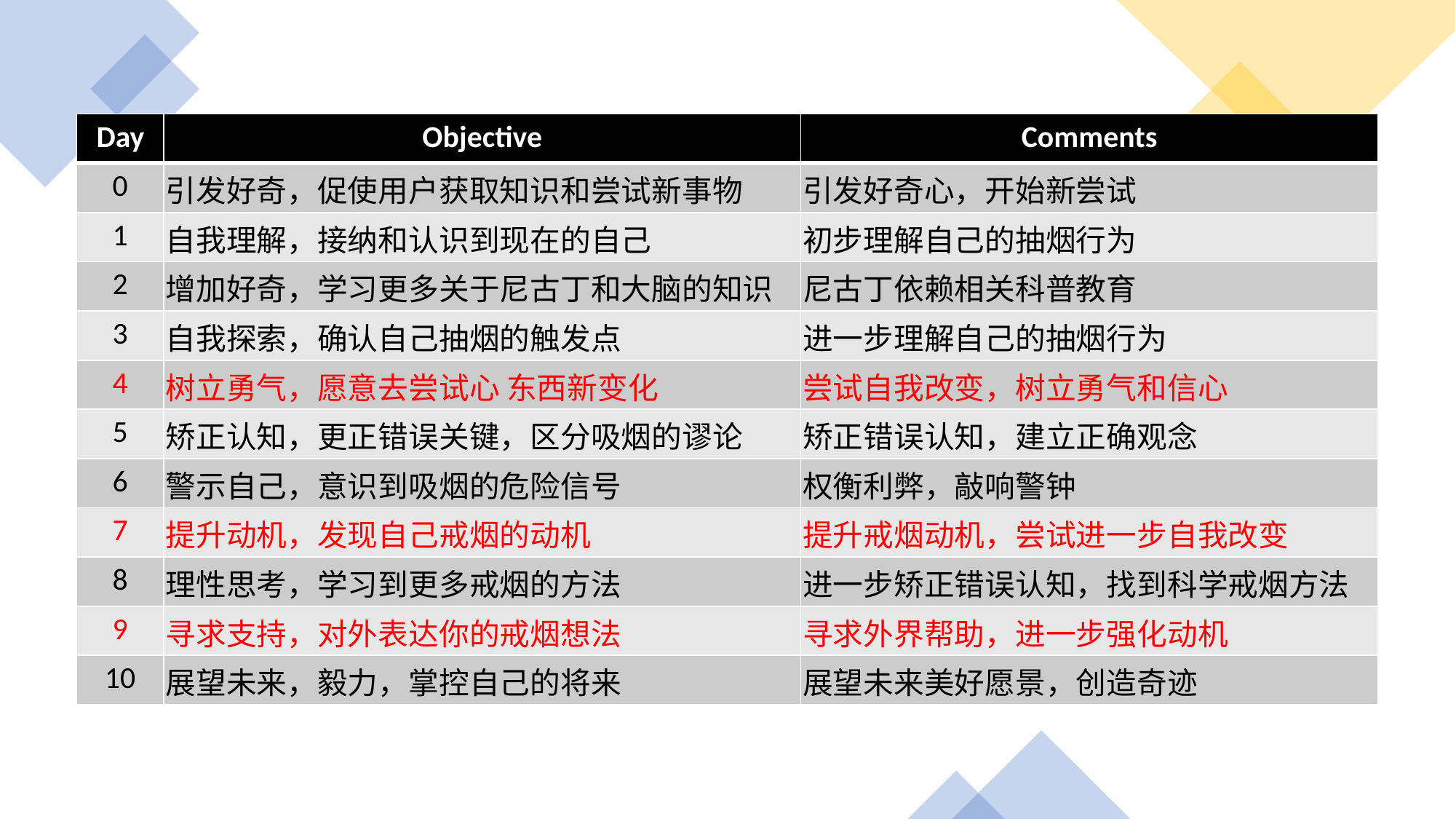

| Day | Objective | Comments |
| --- | --- | --- |
| 0 | 引发好奇，促使用户获取知识和尝试新事物 | 引发好奇心，开始新尝试 |
| 1 | 自我理解，接纳和认识到现在的自己 | 初步理解自己的抽烟行为 |
| 2 | 增加好奇，学习更多关于尼古丁和大脑的知识 | 尼古丁依赖相关科普教育 |
| 3 | 自我探索，确认自己抽烟的触发点 | 进一步理解自己的抽烟行为 |
| 4 | 树立勇气，愿意去尝试心 东西新变化 | 尝试自我改变，树立勇气和信心 |
| 5 | 矫正认知，更正错误关键，区分吸烟的谬论 | 矫正错误认知，建立正确观念 |
| 6 | 警示自己，意识到吸烟的危险信号 | 权衡利弊，敲响警钟 |
| 7 | 提升动机，发现自己戒烟的动机 | 提升戒烟动机，尝试进一步自我改变 |
| 8 | 理性思考，学习到更多戒烟的方法 | 进一步矫正错误认知，找到科学戒烟方法 |
| 9 | 寻求支持，对外表达你的戒烟想法 | 寻求外界帮助，进一步强化动机 |
| 10 | 展望未来，毅力，掌控自己的将来 | 展望未来美好愿景，创造奇迹 |